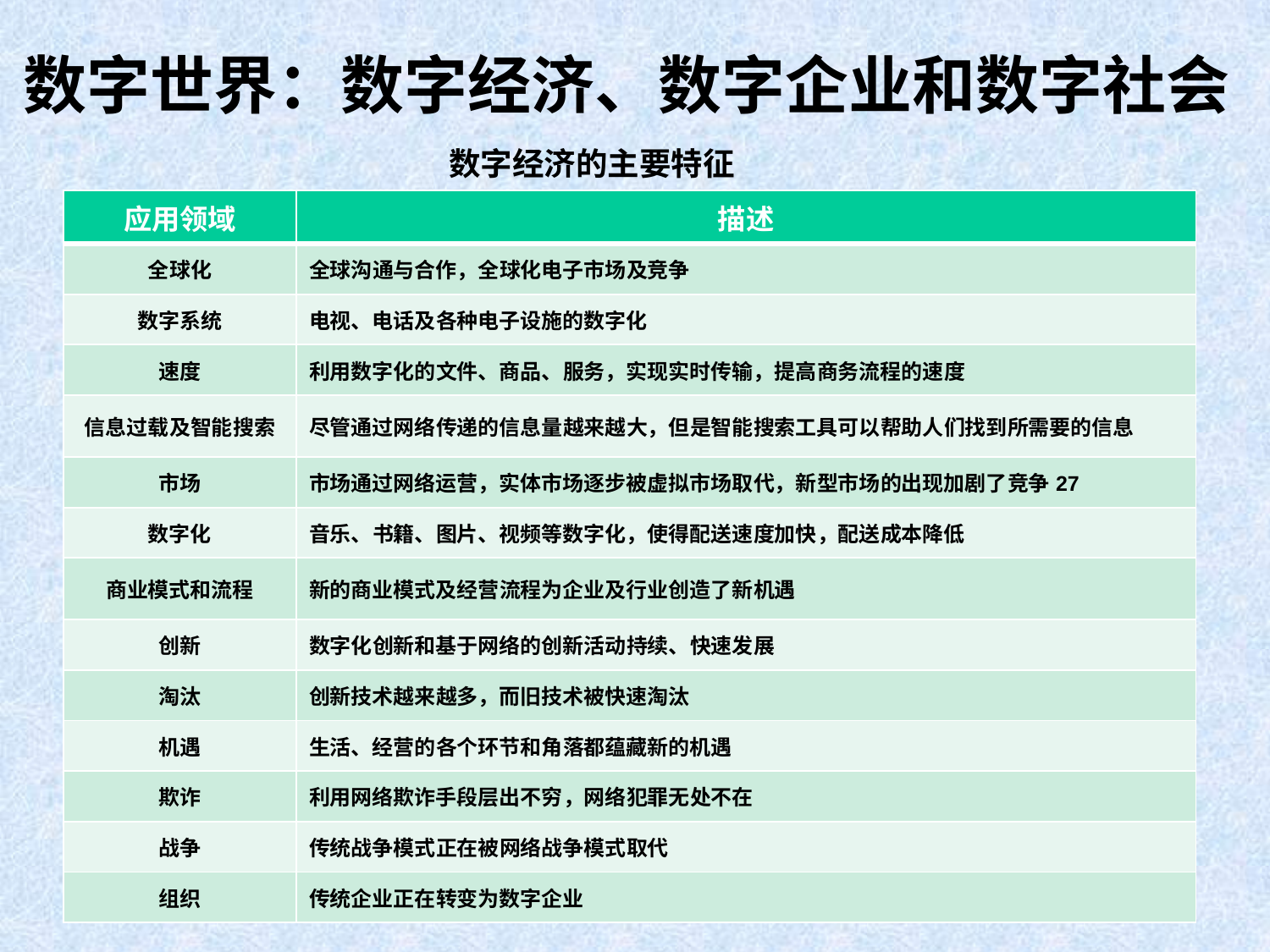

# 数字世界：数字经济、数字企业和数字社会
数字经济的主要特征
| 应用领域 | 描述 |
| --- | --- |
| 全球化 | 全球沟通与合作，全球化电子市场及竞争 |
| 数字系统 | 电视、电话及各种电子设施的数字化 |
| 速度 | 利用数字化的文件、商品、服务，实现实时传输，提高商务流程的速度 |
| 信息过载及智能搜索 | 尽管通过网络传递的信息量越来越大，但是智能搜索工具可以帮助人们找到所需要的信息 |
| 市场 | 市场通过网络运营，实体市场逐步被虚拟市场取代，新型市场的出现加剧了竞争27 |
| 数字化 | 音乐、书籍、图片、视频等数字化，使得配送速度加快，配送成本降低 |
| 商业模式和流程 | 新的商业模式及经营流程为企业及行业创造了新机遇 |
| 创新 | 数字化创新和基于网络的创新活动持续、快速发展 |
| 淘汰 | 创新技术越来越多，而旧技术被快速淘汰 |
| 机遇 | 生活、经营的各个环节和角落都蕴藏新的机遇 |
| 欺诈 | 利用网络欺诈手段层出不穷，网络犯罪无处不在 |
| 战争 | 传统战争模式正在被网络战争模式取代 |
| 组织 | 传统企业正在转变为数字企业 |